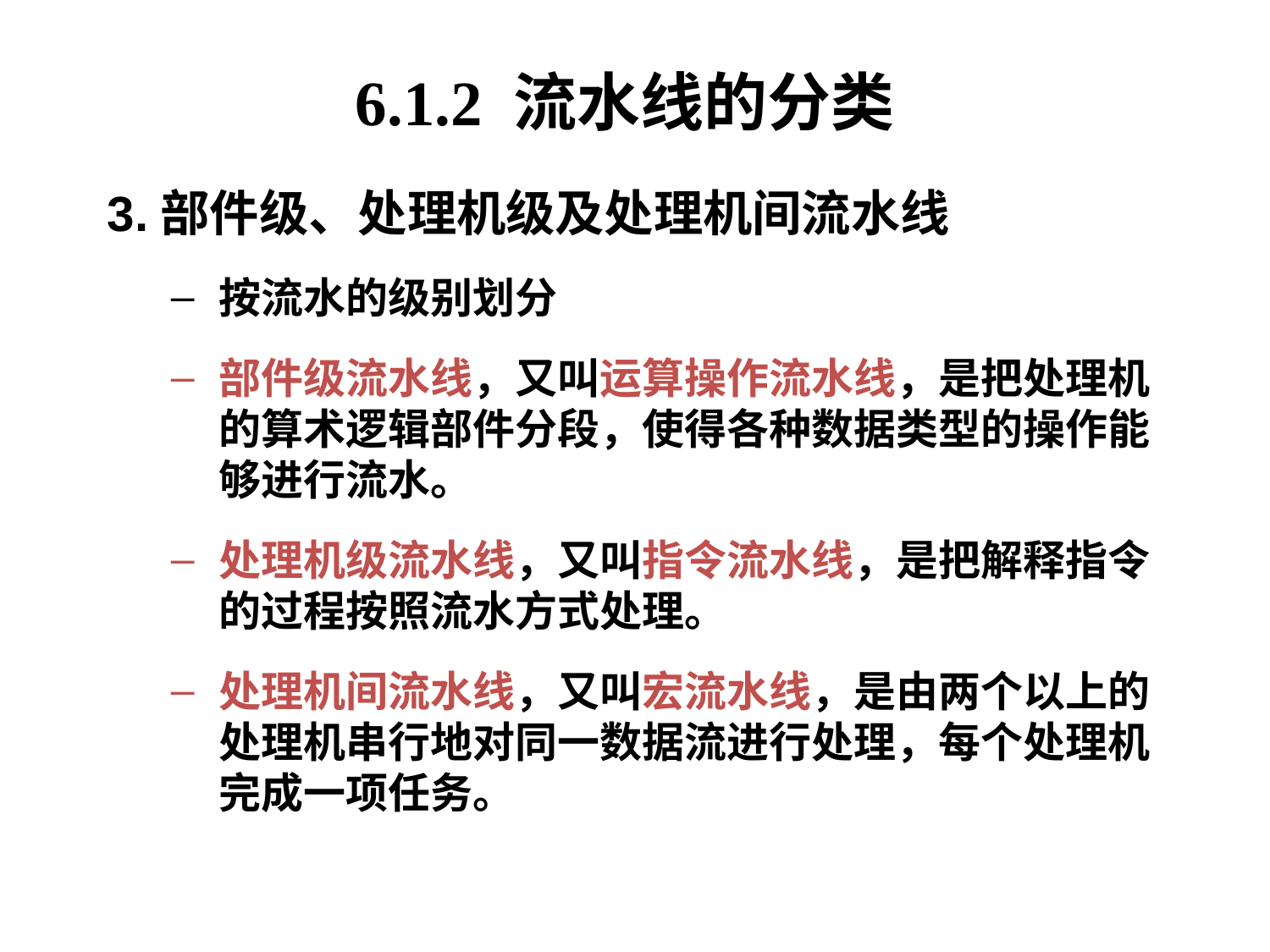

6.1.2 流水线的分类
3.部件级、处理机级及处理机间流水线
按流水的级别划分
部件级流水线，又叫运算操作流水线，是把处理机的算术逻辑部件分段，使得各种数据类型的操作能够进行流水。
处理机级流水线，又叫指令流水线，是把解释指令的过程按照流水方式处理。
处理机间流水线，又叫宏流水线，是由两个以上的处理机串行地对同一数据流进行处理，每个处理机完成一项任务。